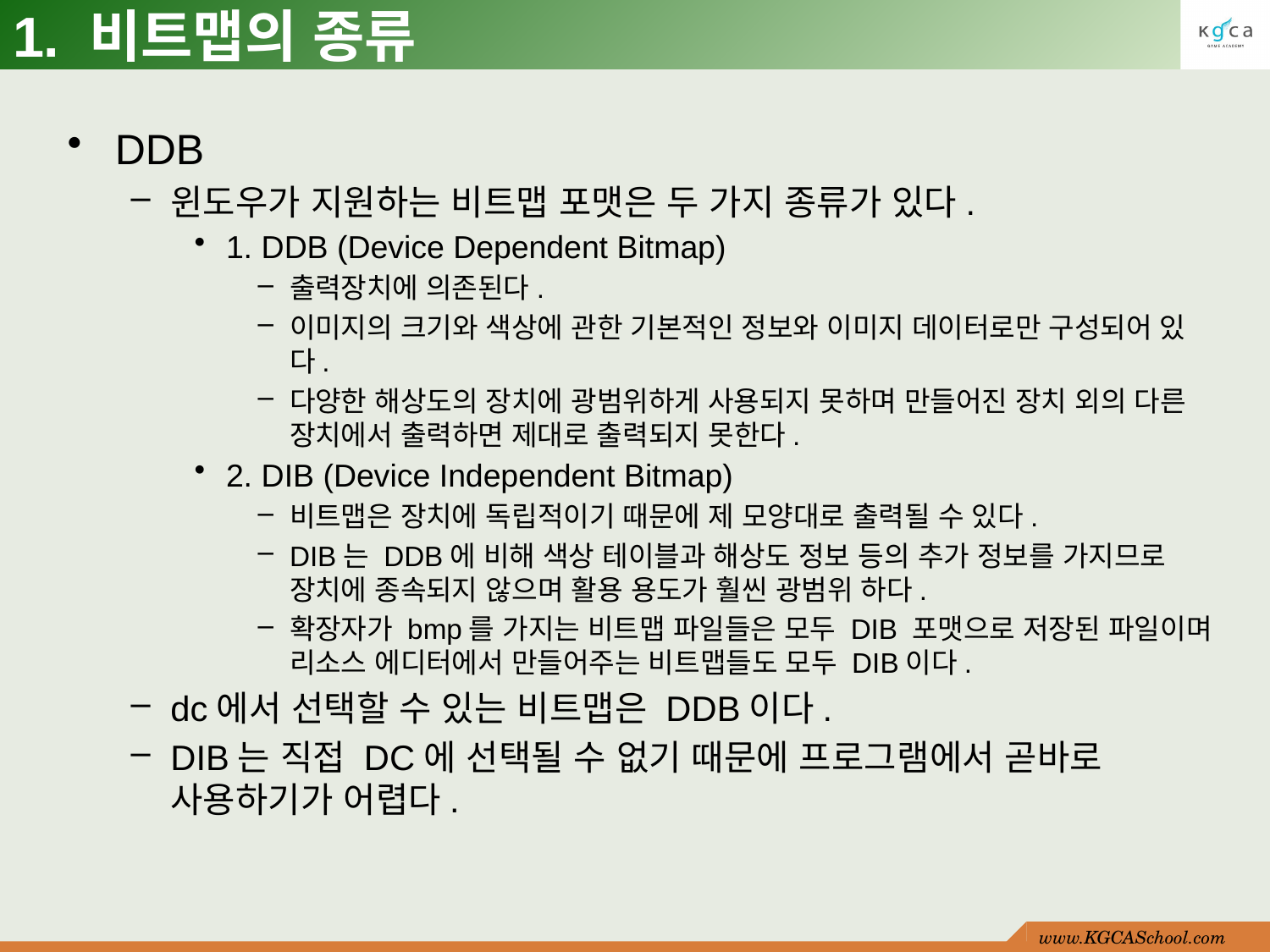

# 1. 비트맵의 종류
DDB
윈도우가 지원하는 비트맵 포맷은 두 가지 종류가 있다.
1. DDB (Device Dependent Bitmap)
출력장치에 의존된다.
이미지의 크기와 색상에 관한 기본적인 정보와 이미지 데이터로만 구성되어 있다.
다양한 해상도의 장치에 광범위하게 사용되지 못하며 만들어진 장치 외의 다른 장치에서 출력하면 제대로 출력되지 못한다.
2. DIB (Device Independent Bitmap)
비트맵은 장치에 독립적이기 때문에 제 모양대로 출력될 수 있다.
DIB는 DDB에 비해 색상 테이블과 해상도 정보 등의 추가 정보를 가지므로 장치에 종속되지 않으며 활용 용도가 훨씬 광범위 하다.
확장자가 bmp를 가지는 비트맵 파일들은 모두 DIB 포맷으로 저장된 파일이며 리소스 에디터에서 만들어주는 비트맵들도 모두 DIB이다.
dc에서 선택할 수 있는 비트맵은 DDB이다.
DIB는 직접 DC에 선택될 수 없기 때문에 프로그램에서 곧바로 사용하기가 어렵다.